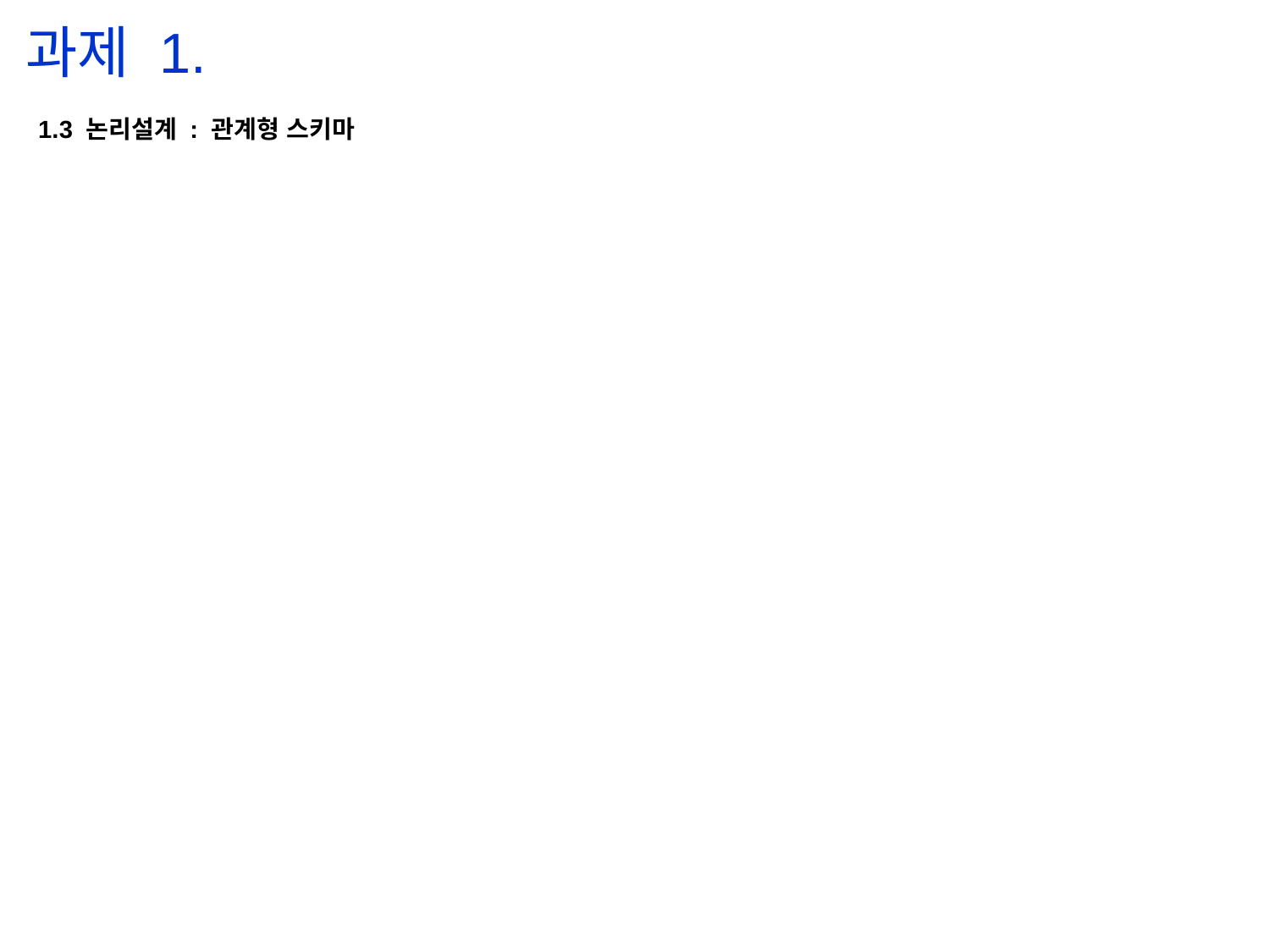

과제 1.

1.3 논리설계 : 관계형 스키마